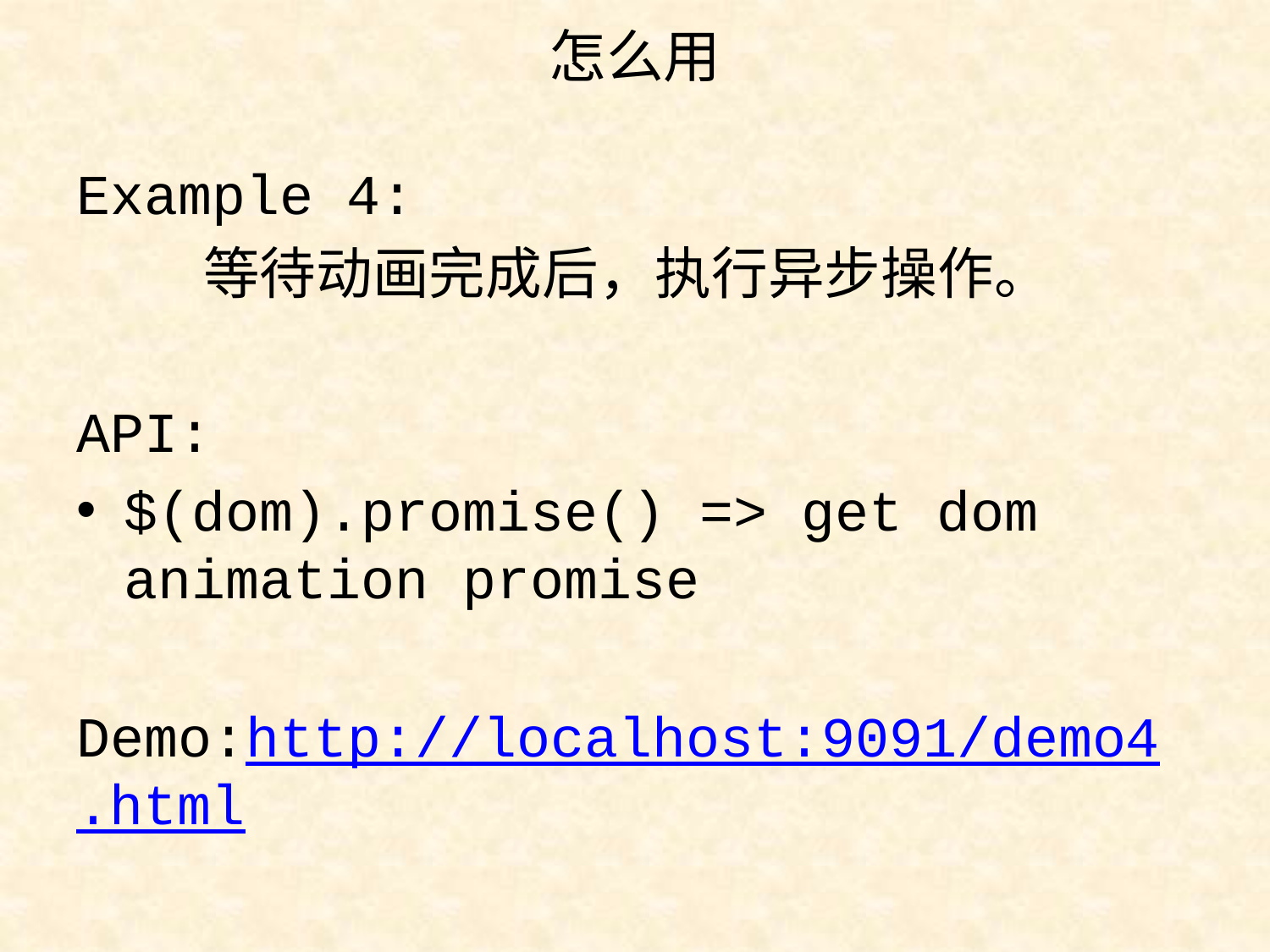

# 怎么用
Example 4:
    	等待动画完成后，执行异步操作。

API:
$(dom).promise() => get dom animation promise

Demo:http://localhost:9091/demo4.html